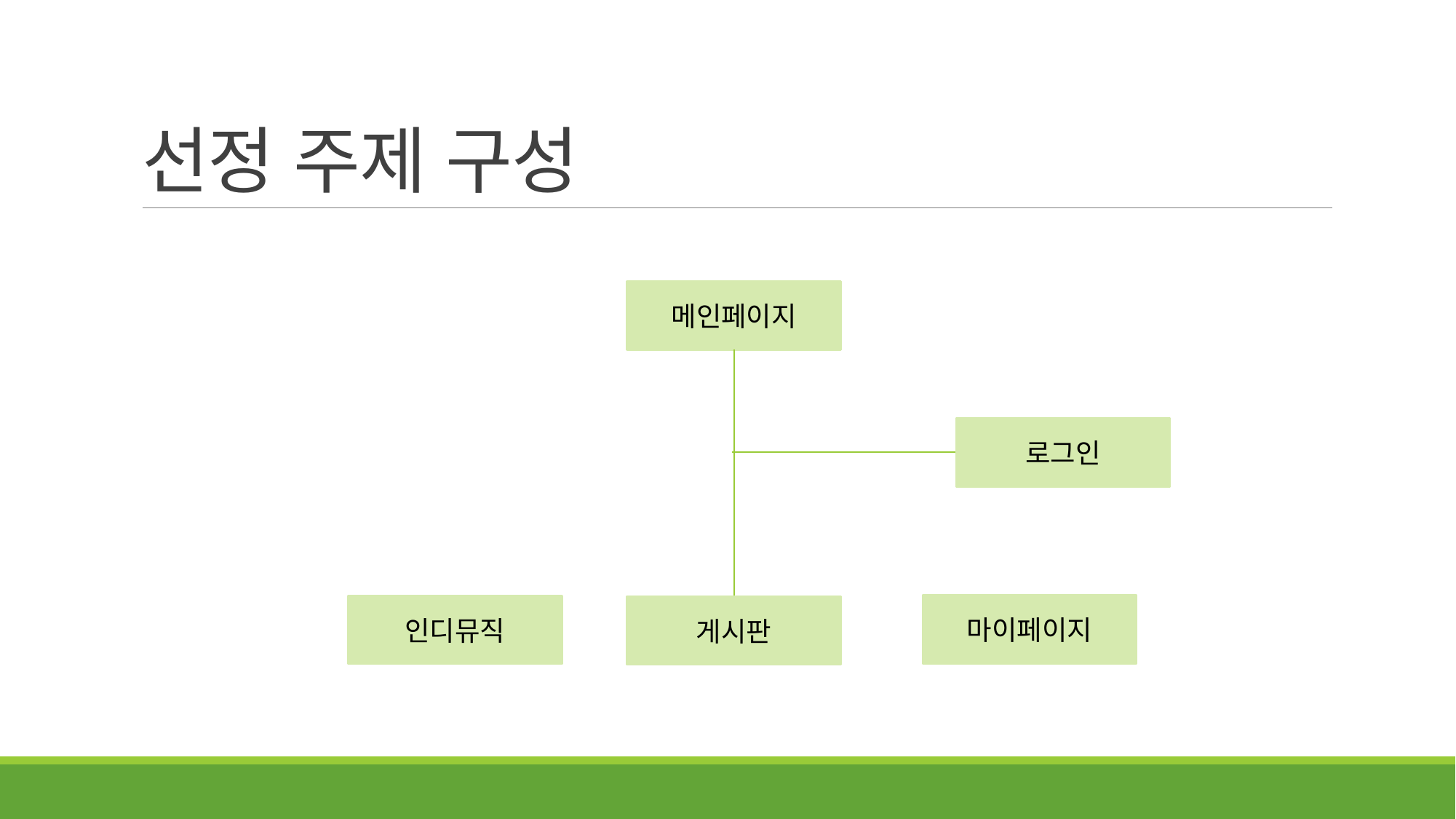

# 선정 주제 구성
메인페이지
로그인
마이페이지
인디뮤직
게시판